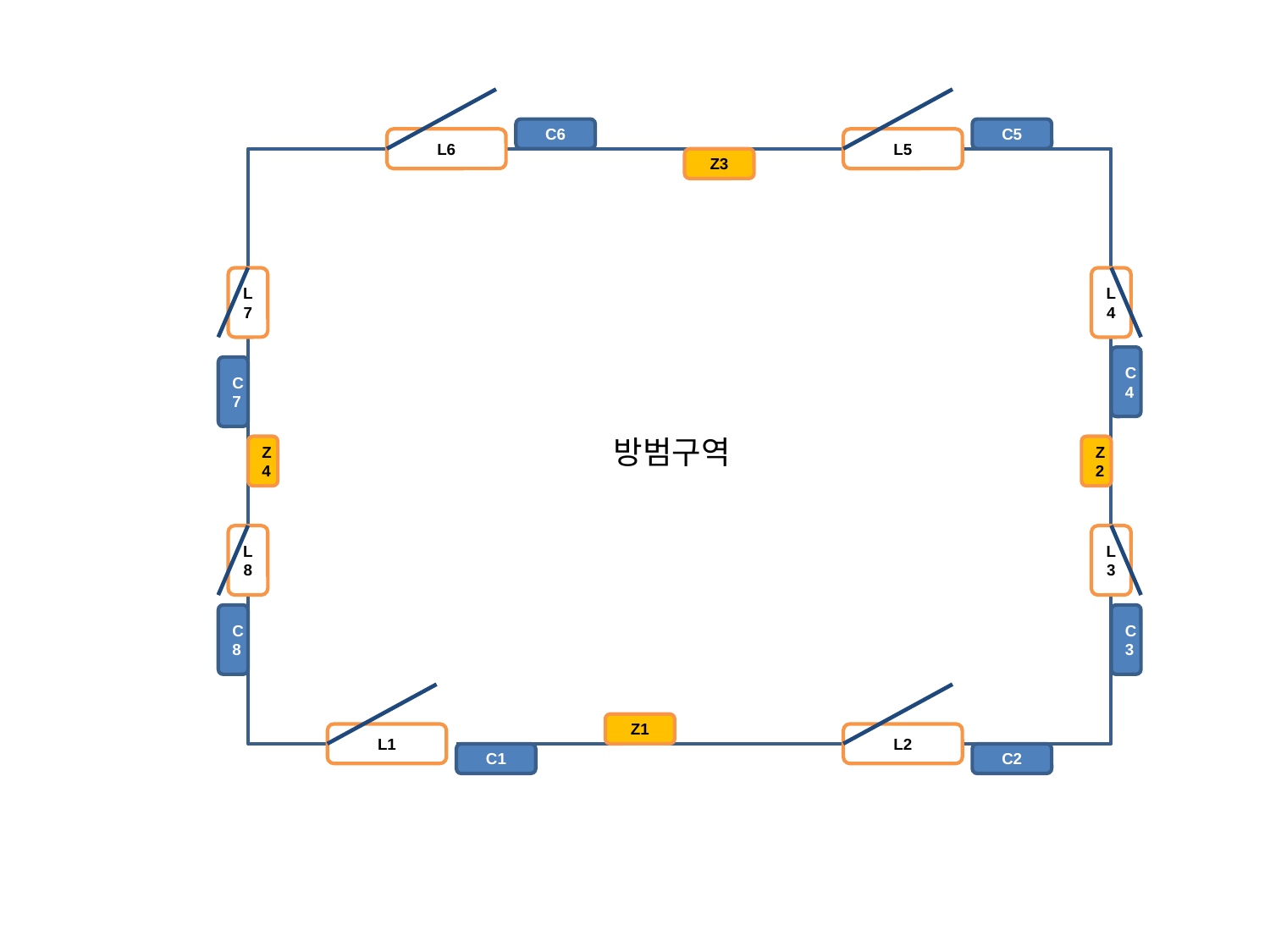

C6
C5
L6
L5

Z3
L7
L4
C4
C7
방범구역
Z4
Z2
L8
L3
C8
C3
Z1
L1
L2

C1
C2